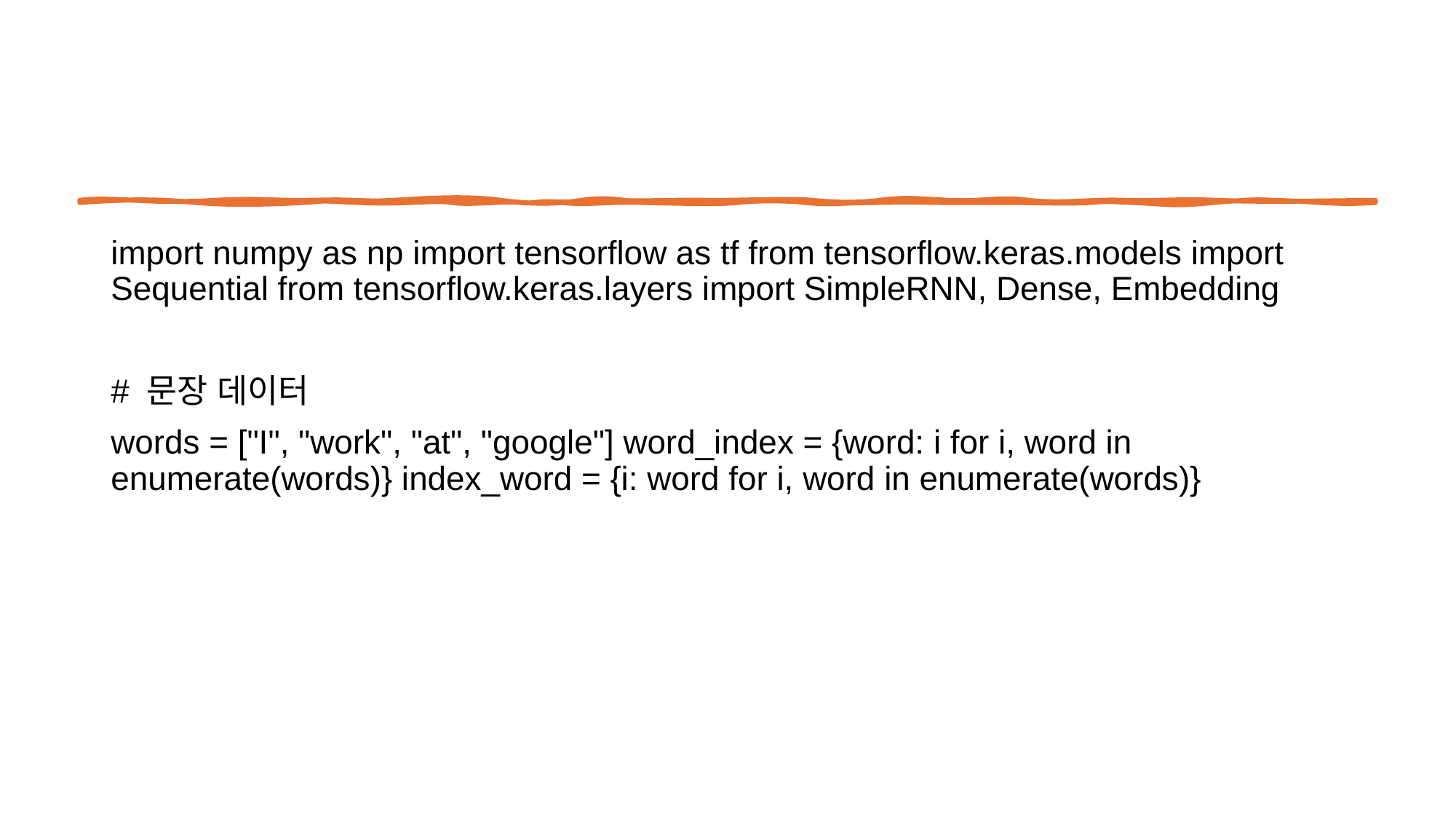

import numpy as np import tensorflow as tf from tensorflow.keras.models import Sequential from tensorflow.keras.layers import SimpleRNN, Dense, Embedding

# 문장 데이터
words = ["I", "work", "at", "google"] word_index = {word: i for i, word in enumerate(words)} index_word = {i: word for i, word in enumerate(words)}